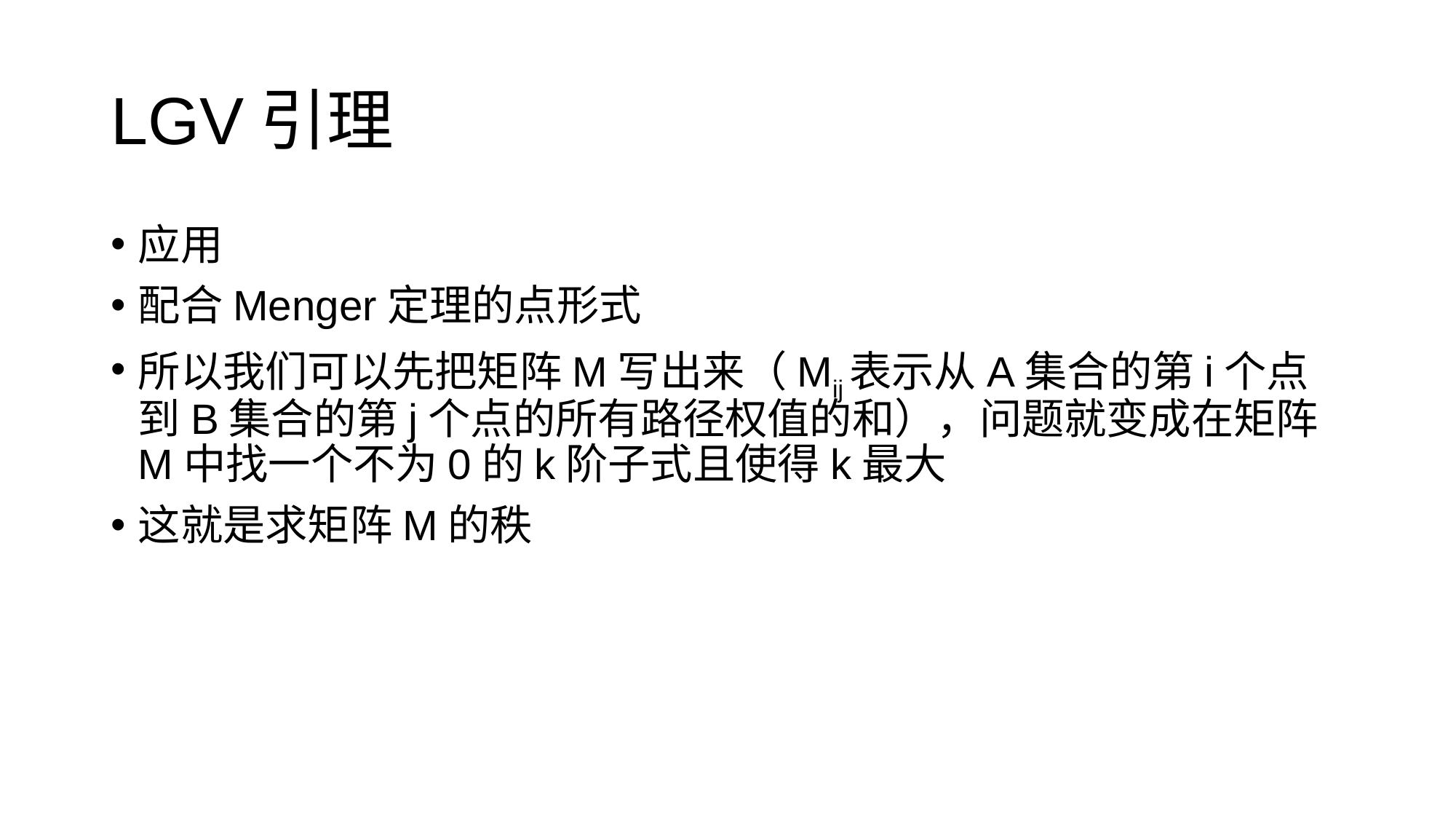

# LGV引理
应用
配合Menger定理的点形式
所以我们可以先把矩阵M写出来（Mij表示从A集合的第i个点到B集合的第j个点的所有路径权值的和），问题就变成在矩阵M中找一个不为0的k阶子式且使得k最大
这就是求矩阵M的秩